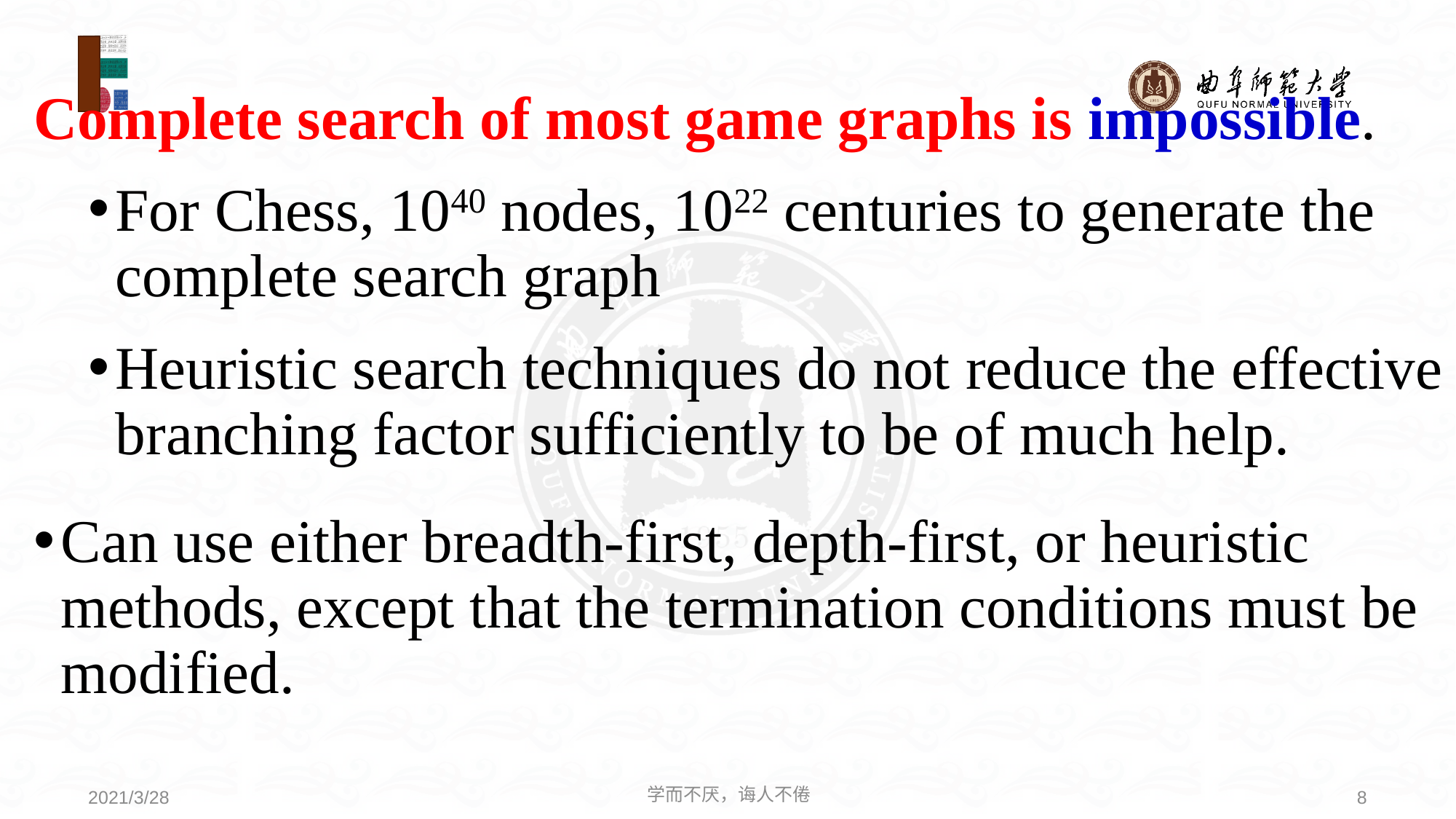

Complete search of most game graphs is impossible.
For Chess, 1040 nodes, 1022 centuries to generate the complete search graph
Heuristic search techniques do not reduce the effective branching factor sufficiently to be of much help.
Can use either breadth-first, depth-first, or heuristic methods, except that the termination conditions must be modified.
学而不厌，诲人不倦
8
2021/3/28